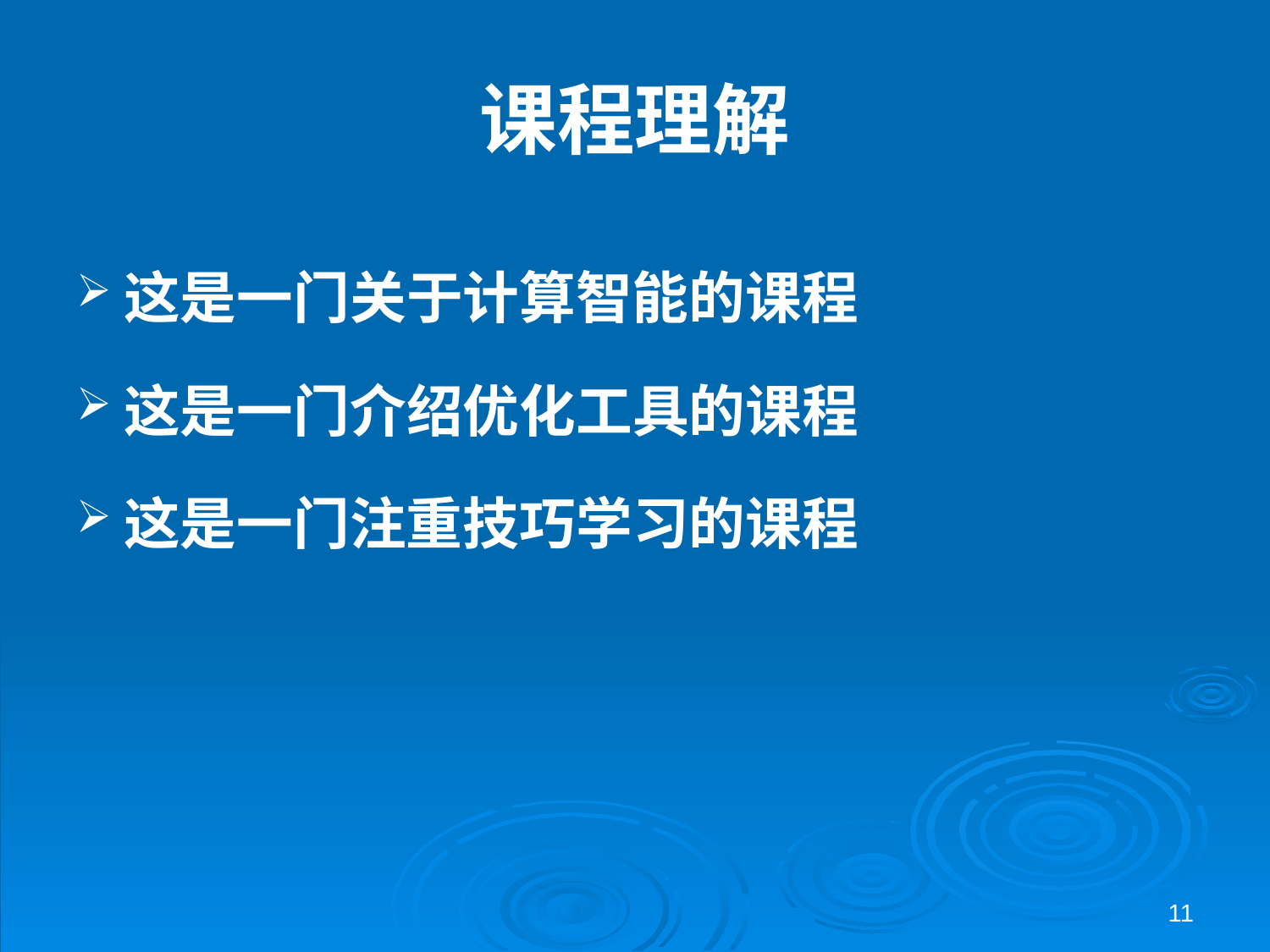

# 课程理解
这是一门关于计算智能的课程
这是一门介绍优化工具的课程
这是一门注重技巧学习的课程
11